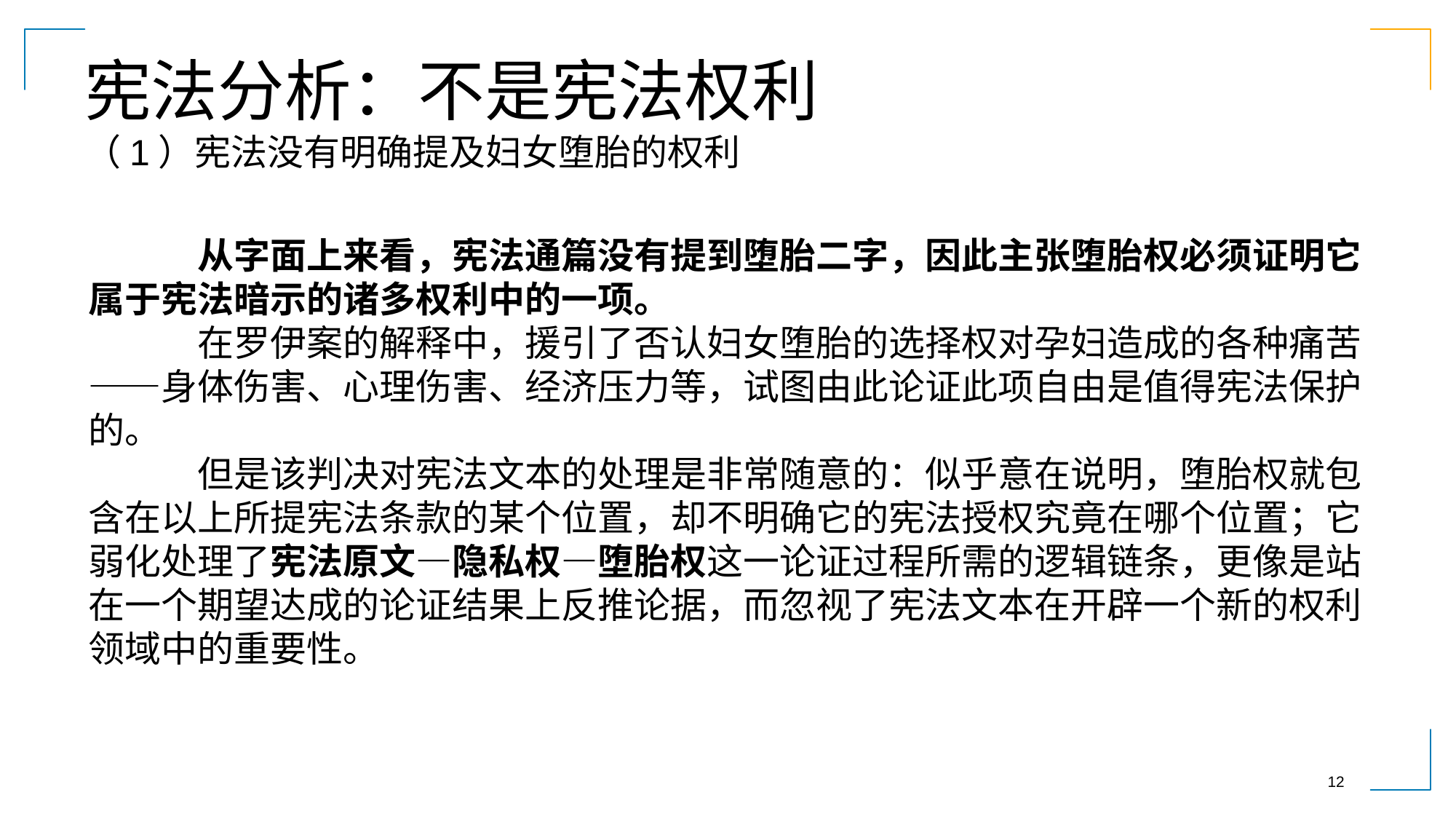

宪法分析：不是宪法权利
（1）宪法没有明确提及妇女堕胎的权利

	从字面上来看，宪法通篇没有提到堕胎二字，因此主张堕胎权必须证明它属于宪法暗示的诸多权利中的一项。
	在罗伊案的解释中，援引了否认妇女堕胎的选择权对孕妇造成的各种痛苦——身体伤害、心理伤害、经济压力等，试图由此论证此项自由是值得宪法保护的。
	但是该判决对宪法文本的处理是非常随意的：似乎意在说明，堕胎权就包含在以上所提宪法条款的某个位置，却不明确它的宪法授权究竟在哪个位置；它弱化处理了宪法原文—隐私权—堕胎权这一论证过程所需的逻辑链条，更像是站在一个期望达成的论证结果上反推论据，而忽视了宪法文本在开辟一个新的权利领域中的重要性。

12